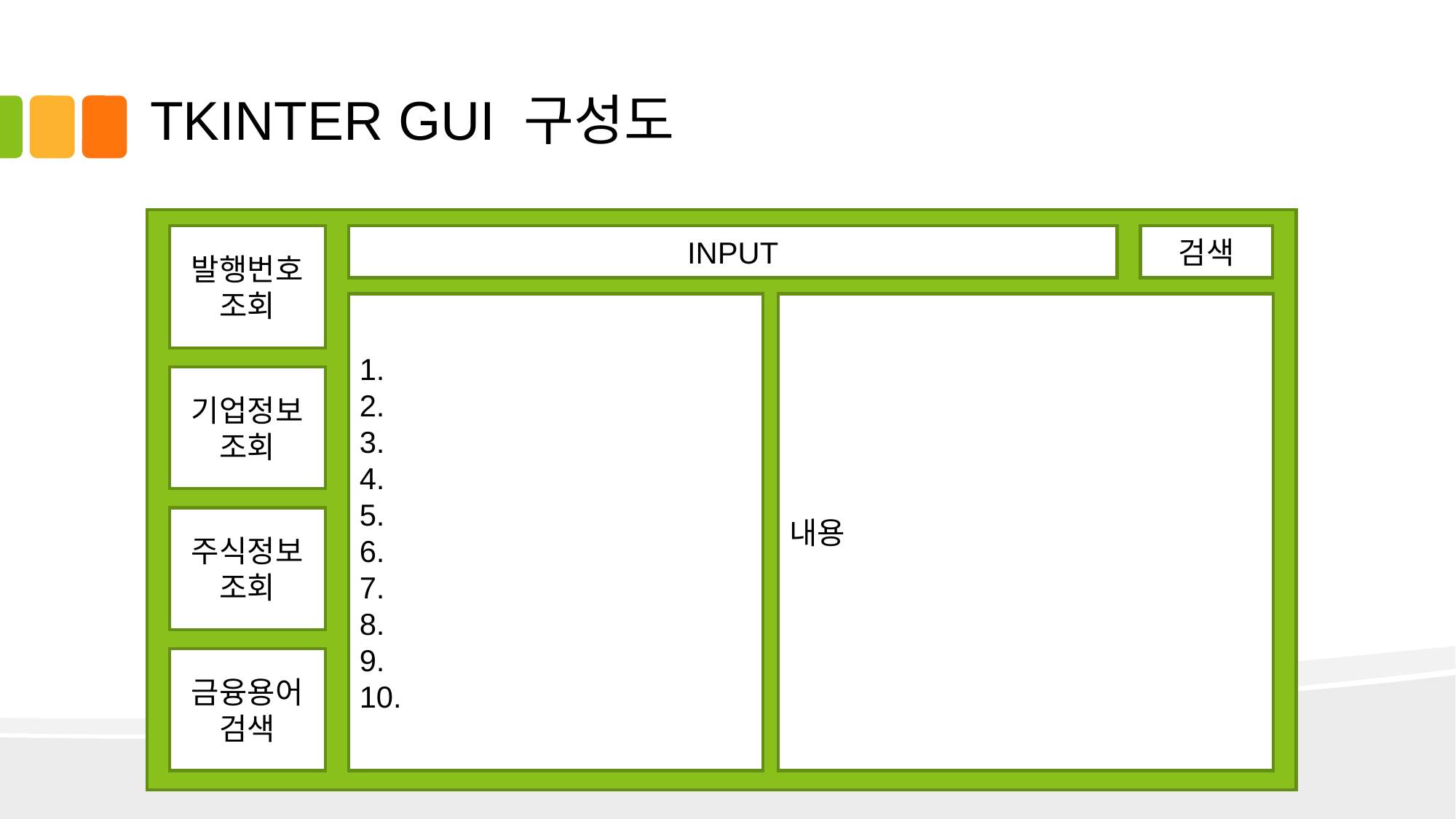

# TKINTER GUI 구성도

INPUT
검색
발행번호
조회
1.
2.
3.
4.
5.
6.
7.
8.
9.
10.
내용
기업정보
조회
주식정보조회
금융용어
검색